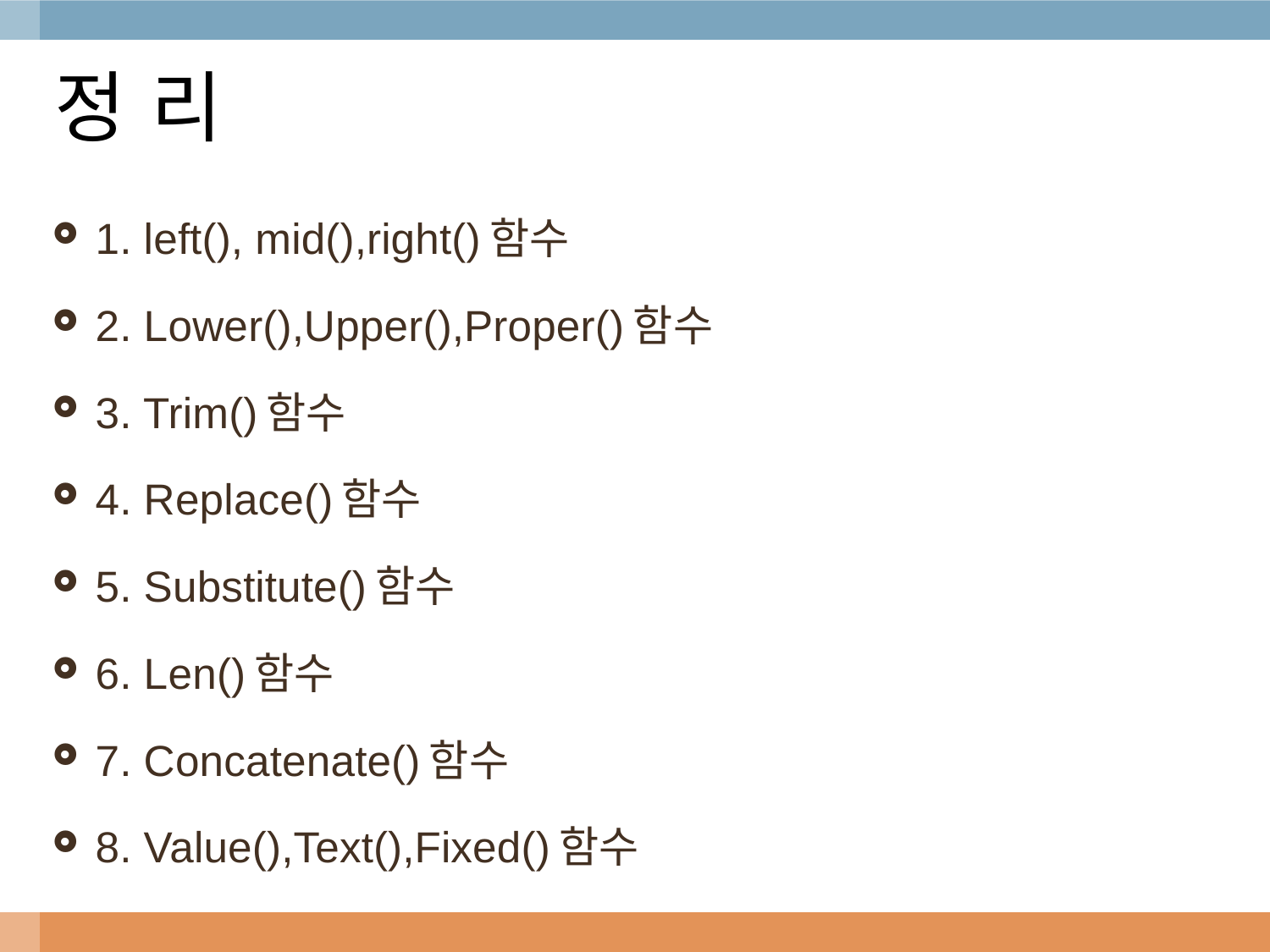

# 정 리
1. left(), mid(),right()함수
2. Lower(),Upper(),Proper()함수
3. Trim()함수
4. Replace()함수
5. Substitute()함수
6. Len()함수
7. Concatenate()함수
8. Value(),Text(),Fixed()함수